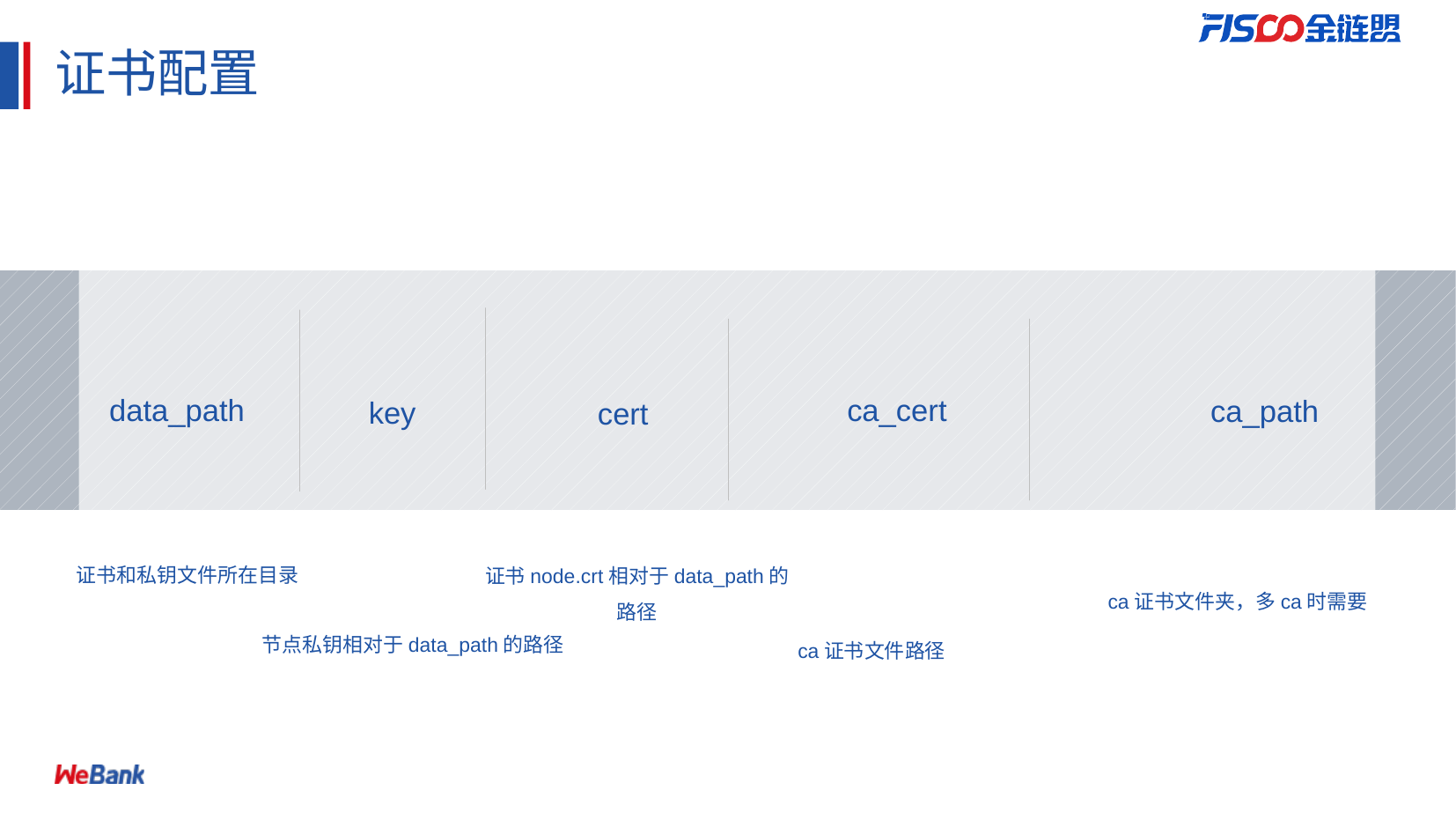

# 证书配置

data_path
证书和私钥文件所在目录
ca_path
ca证书文件夹，多ca时需要
ca_cert
key
cert
证书node.crt相对于data_path的路径
节点私钥相对于data_path的路径
ca证书文件路径